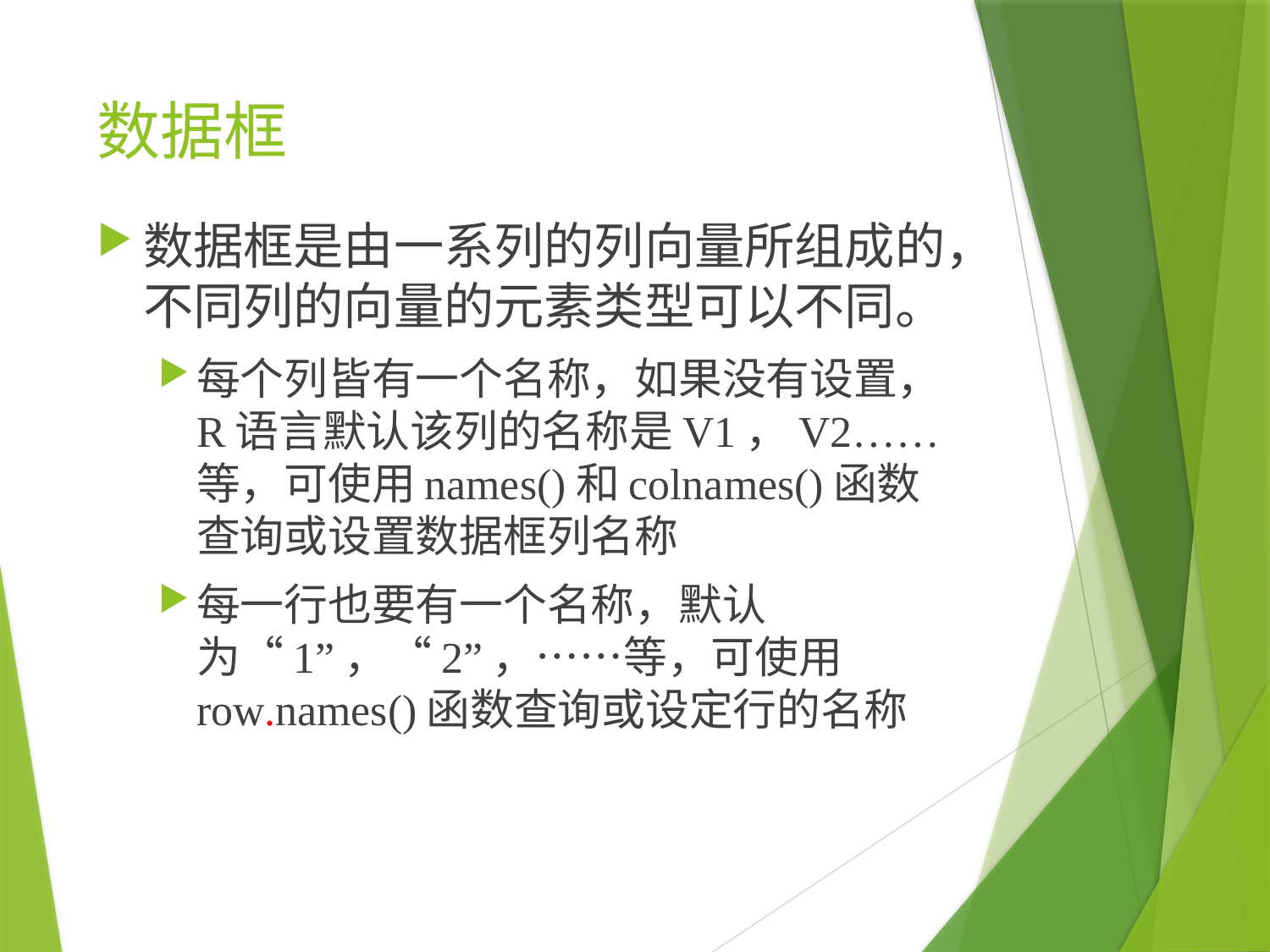

# 数据框
数据框是由一系列的列向量所组成的，不同列的向量的元素类型可以不同。
每个列皆有一个名称，如果没有设置，R语言默认该列的名称是V1，V2……等，可使用names()和colnames()函数查询或设置数据框列名称
每一行也要有一个名称，默认为“1”，“2”，……等，可使用row.names()函数查询或设定行的名称